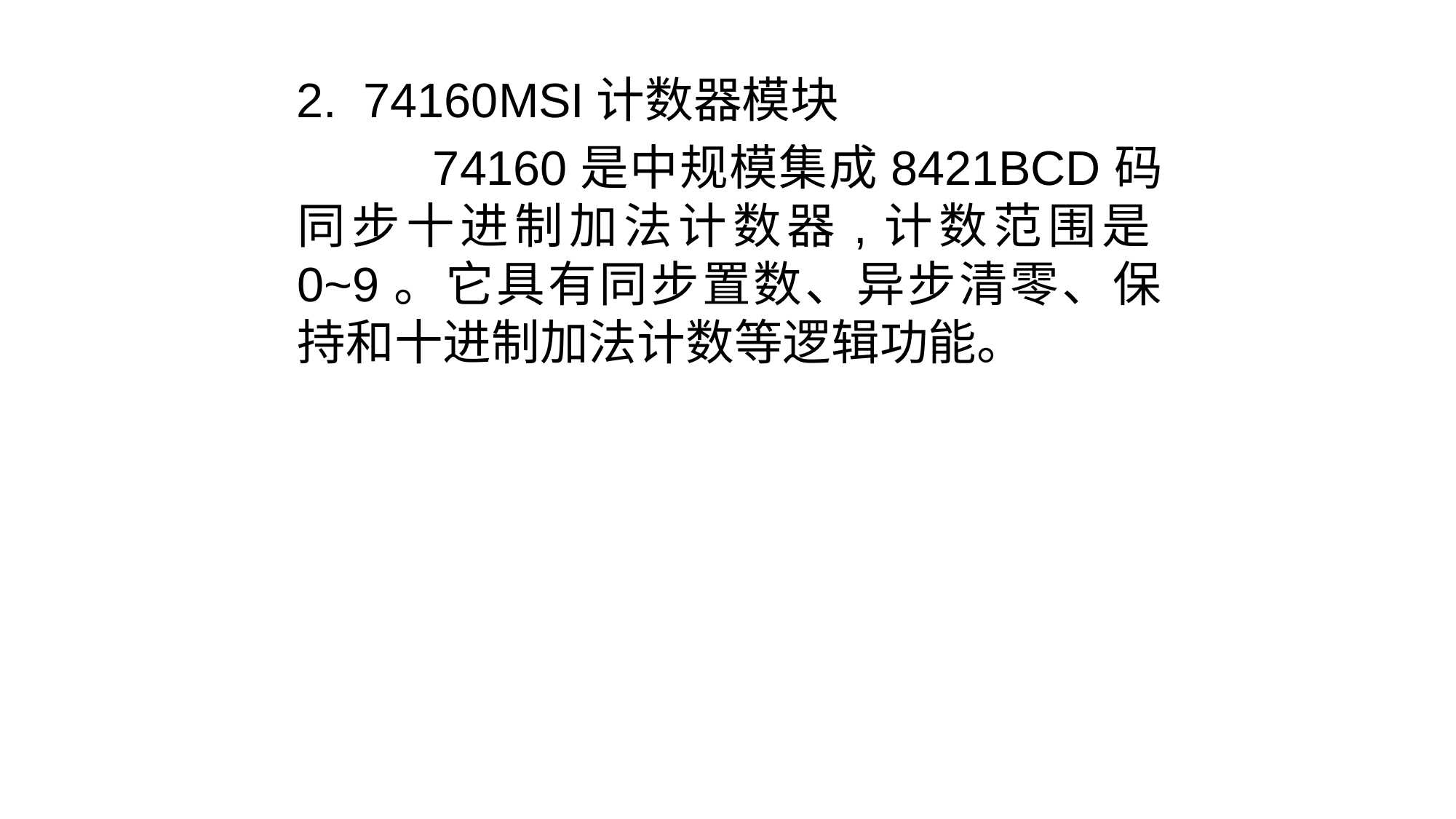

2.  74160MSI计数器模块
            74160是中规模集成8421BCD码同步十进制加法计数器,计数范围是0~9。它具有同步置数、异步清零、保持和十进制加法计数等逻辑功能。